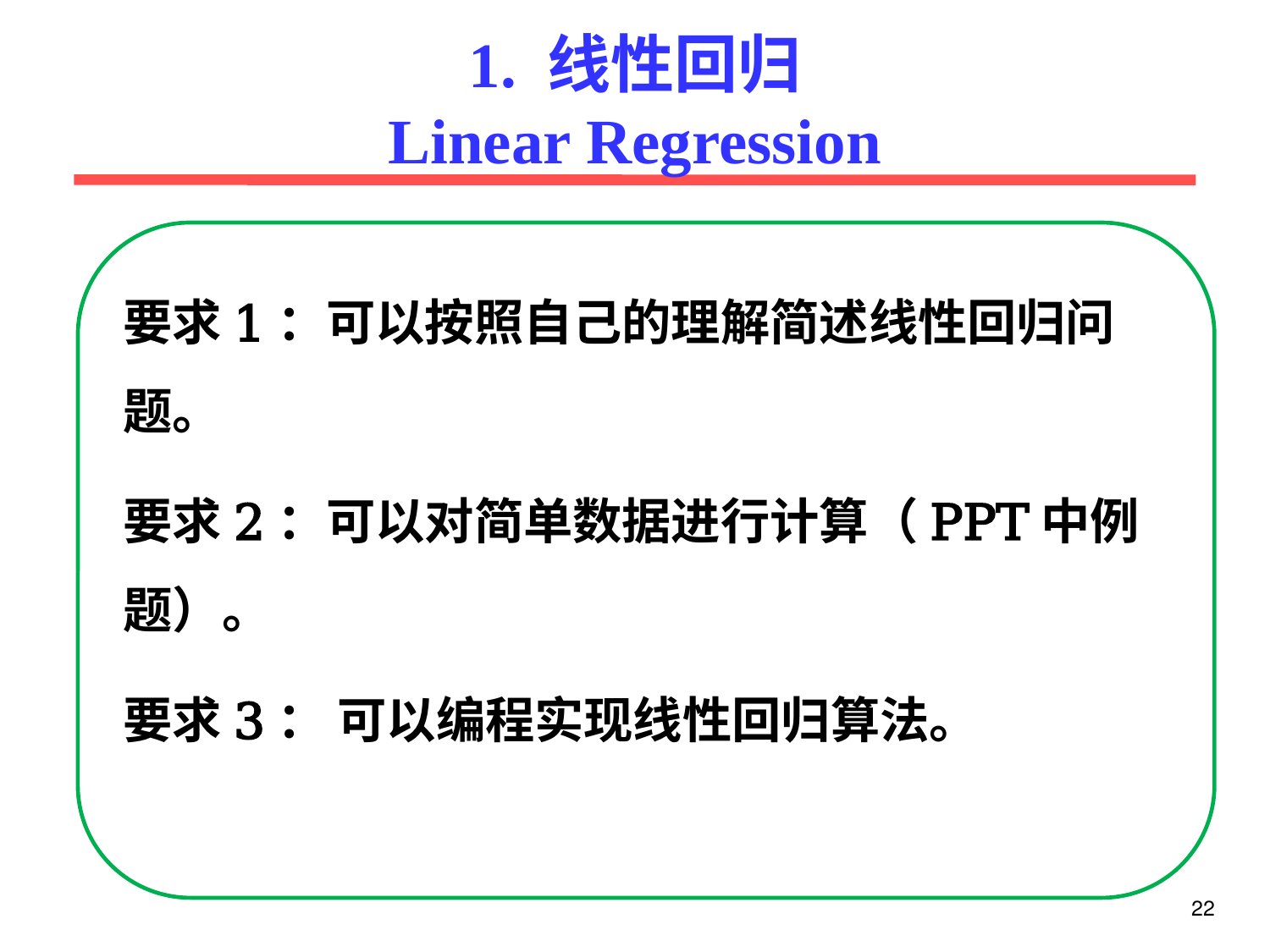

# 1. 线性回归 Linear Regression
要求1：可以按照自己的理解简述线性回归问题。
要求2：可以对简单数据进行计算（PPT中例题）。
要求3： 可以编程实现线性回归算法。

22